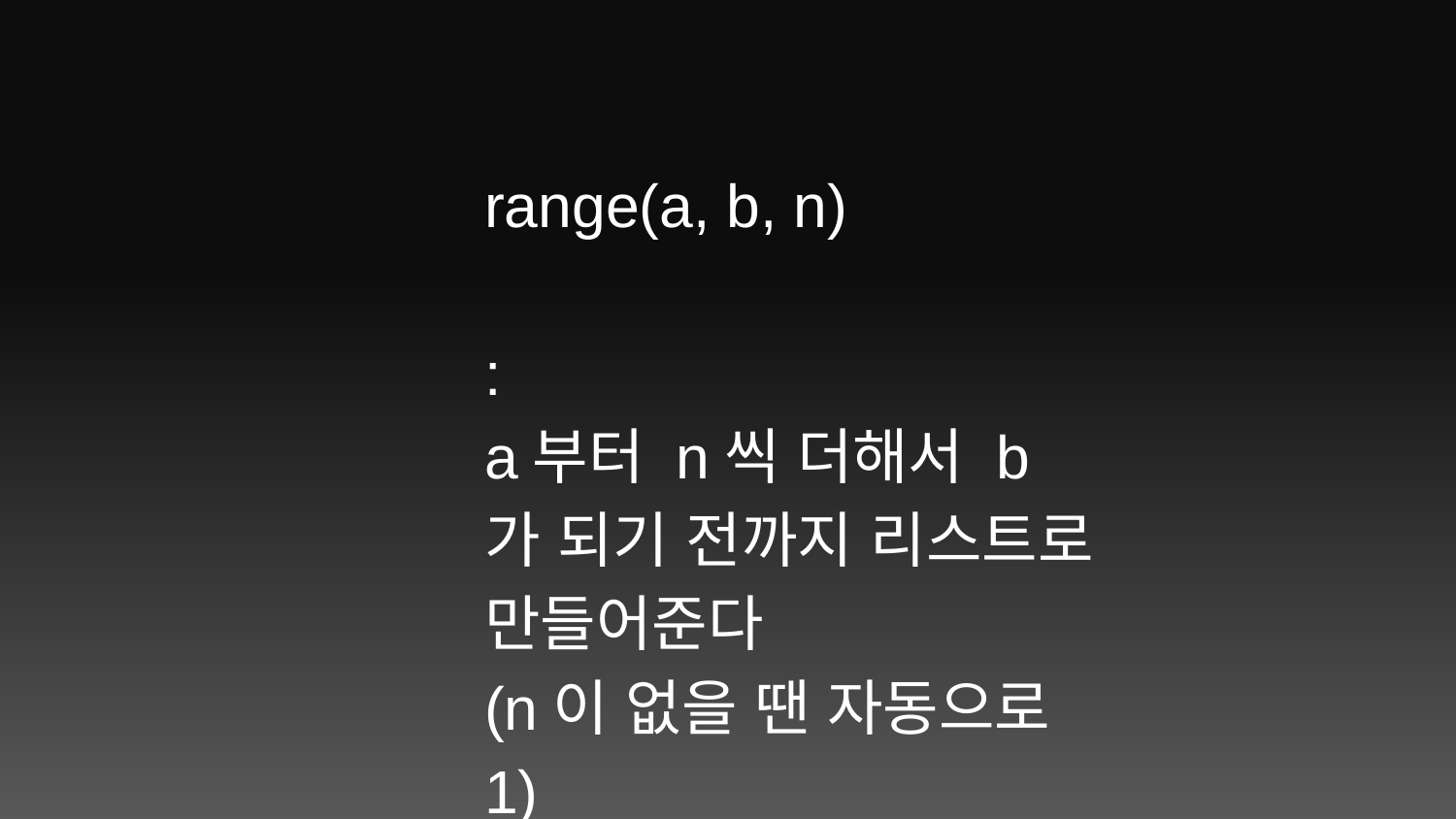

range(a, b, n)

:
a부터 n씩 더해서 b가 되기 전까지 리스트로 만들어준다
(n이 없을 땐 자동으로 1)